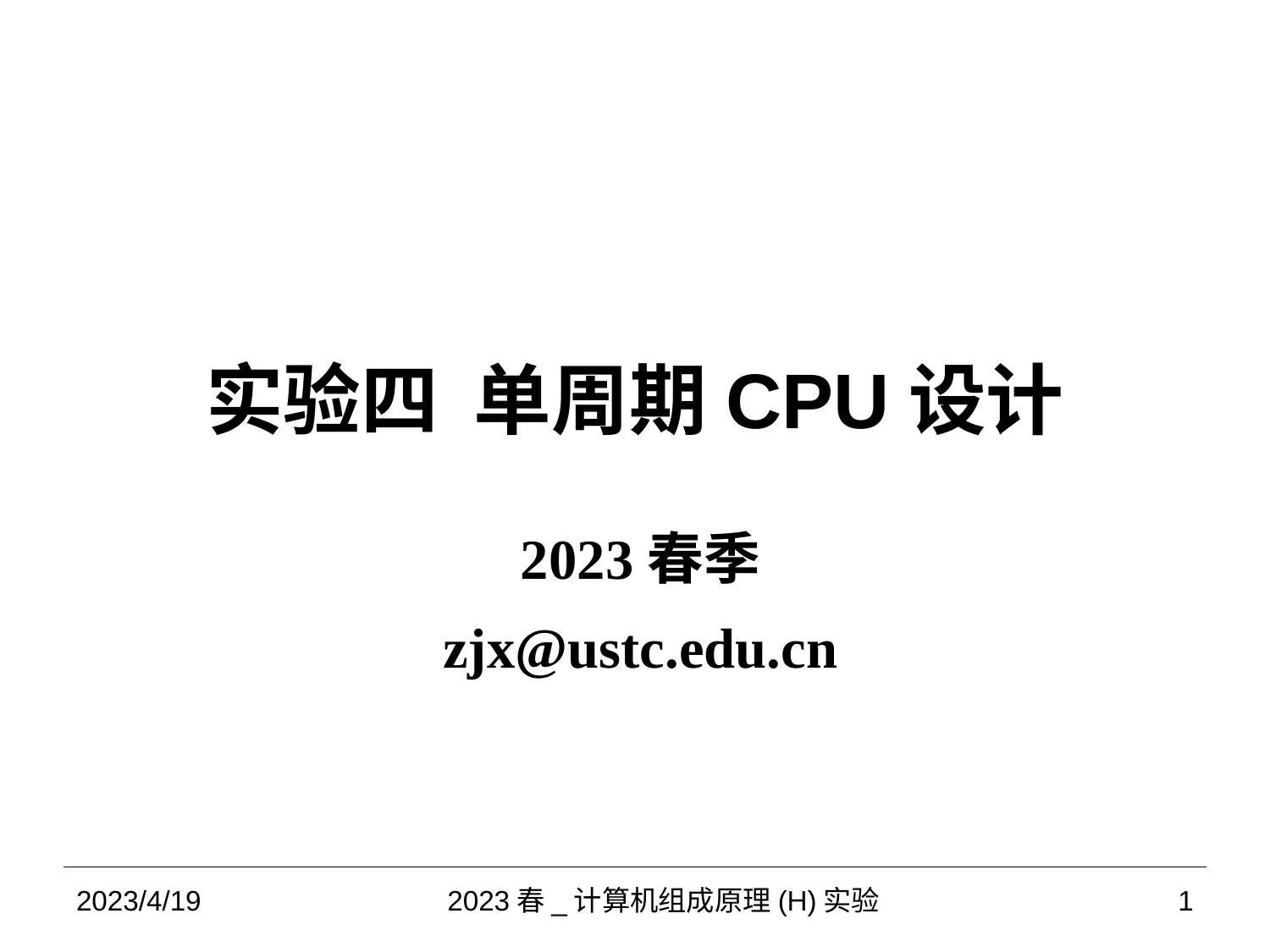

# 实验四  单周期CPU设计
2023春季
zjx@ustc.edu.cn
2023/4/19
2023春_计算机组成原理(H)实验
1